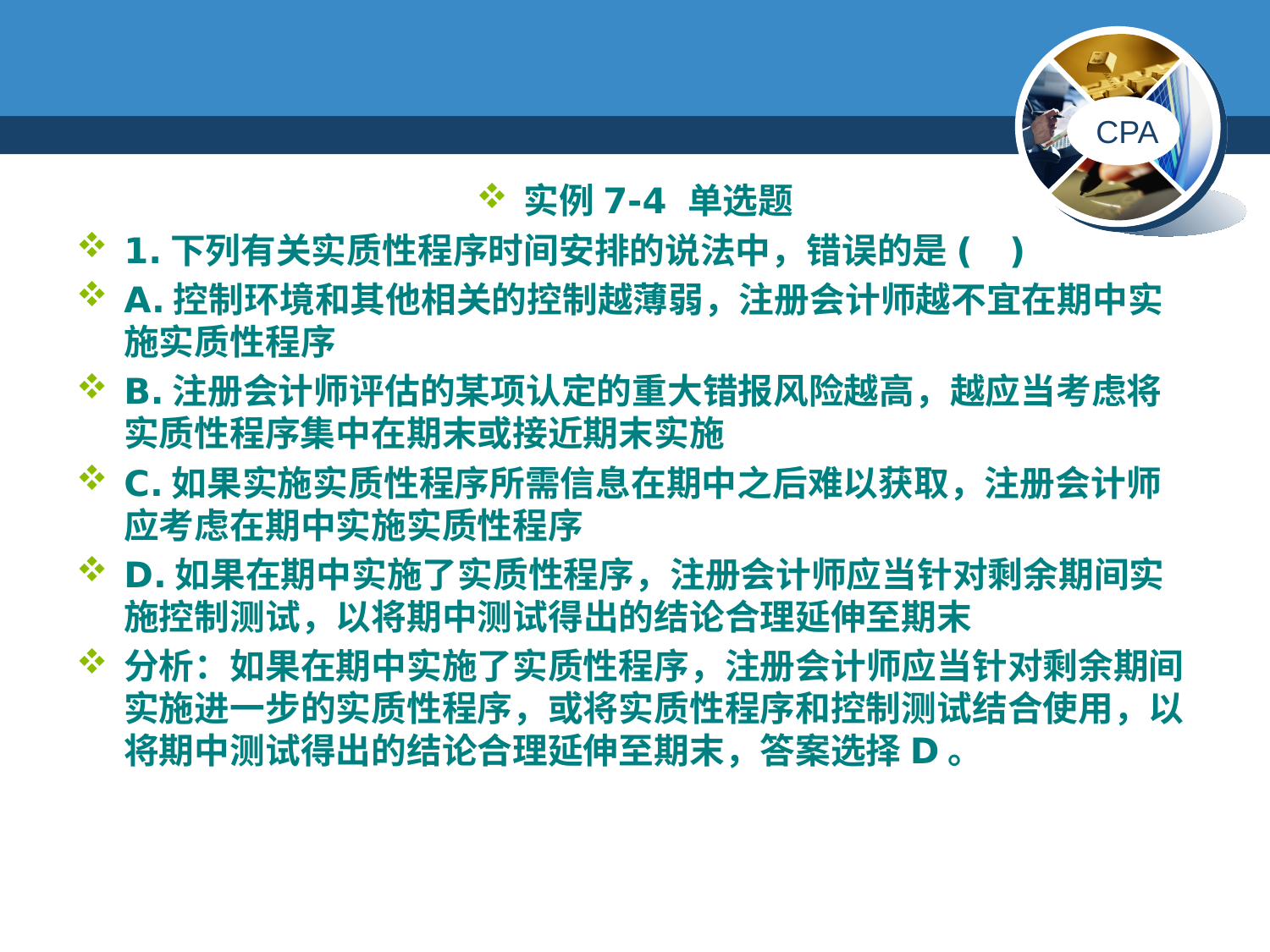

#
实例7-4 单选题
1.下列有关实质性程序时间安排的说法中，错误的是(   )
A.控制环境和其他相关的控制越薄弱，注册会计师越不宜在期中实施实质性程序
B.注册会计师评估的某项认定的重大错报风险越高，越应当考虑将实质性程序集中在期末或接近期末实施
C.如果实施实质性程序所需信息在期中之后难以获取，注册会计师应考虑在期中实施实质性程序
D.如果在期中实施了实质性程序，注册会计师应当针对剩余期间实施控制测试，以将期中测试得出的结论合理延伸至期末
分析：如果在期中实施了实质性程序，注册会计师应当针对剩余期间实施进一步的实质性程序，或将实质性程序和控制测试结合使用，以将期中测试得出的结论合理延伸至期末，答案选择D。